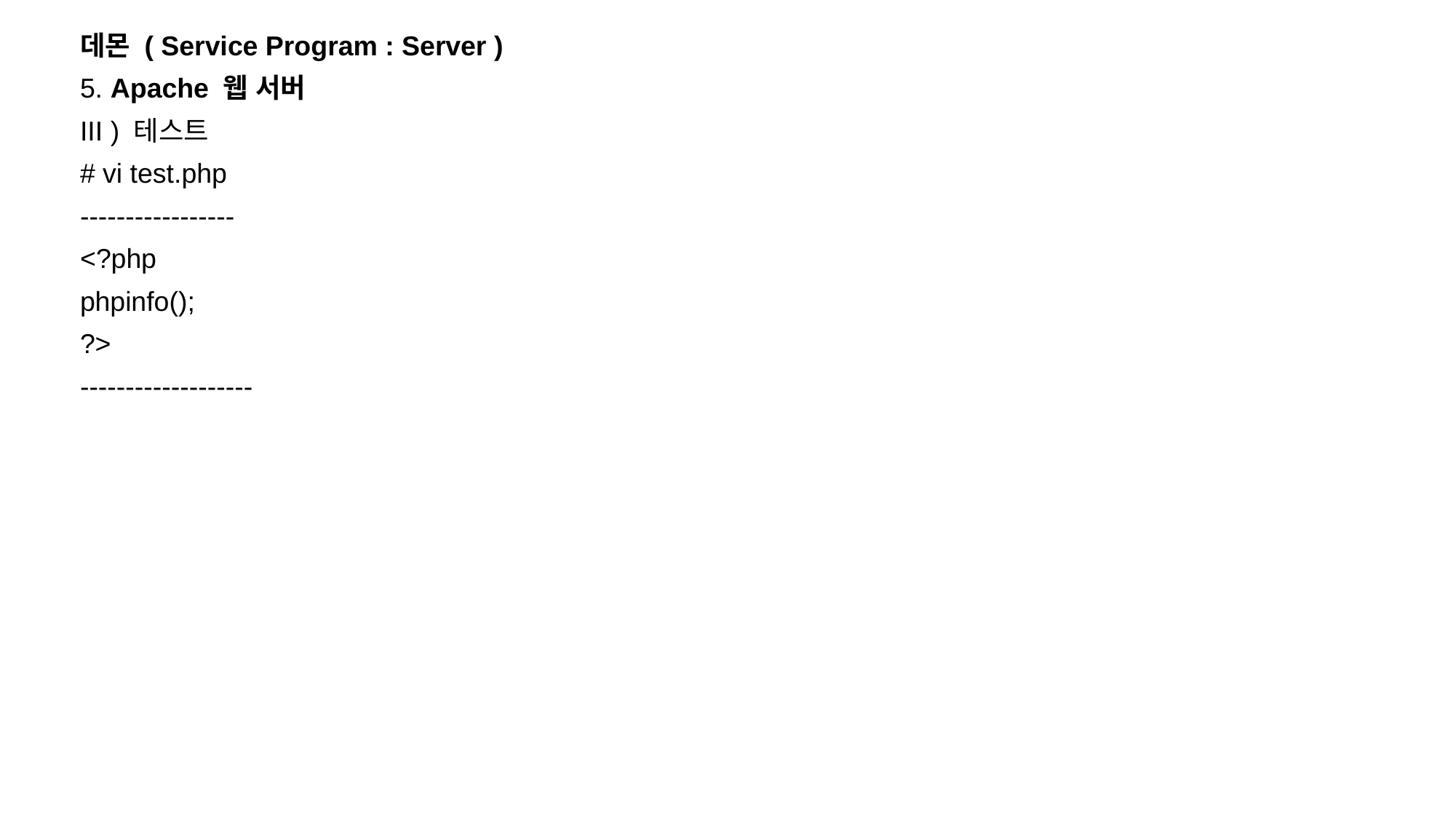

데몬 ( Service Program : Server )
5. Apache 웹 서버
III ) 테스트
# vi test.php
-----------------
<?php
phpinfo();
?>
-------------------